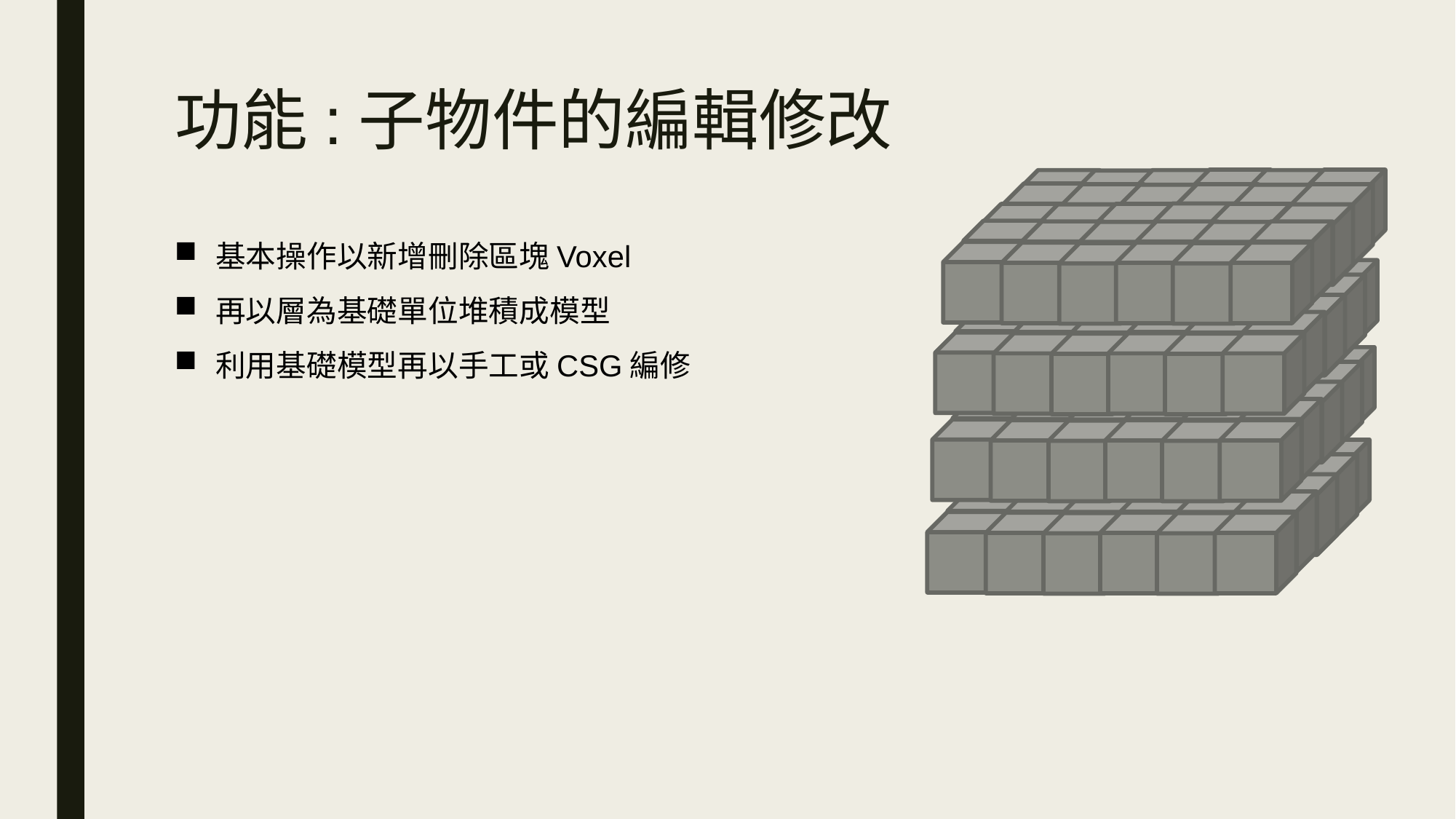

# 功能:子物件的編輯修改

基本操作以新增刪除區塊Voxel
再以層為基礎單位堆積成模型
利用基礎模型再以手工或CSG編修